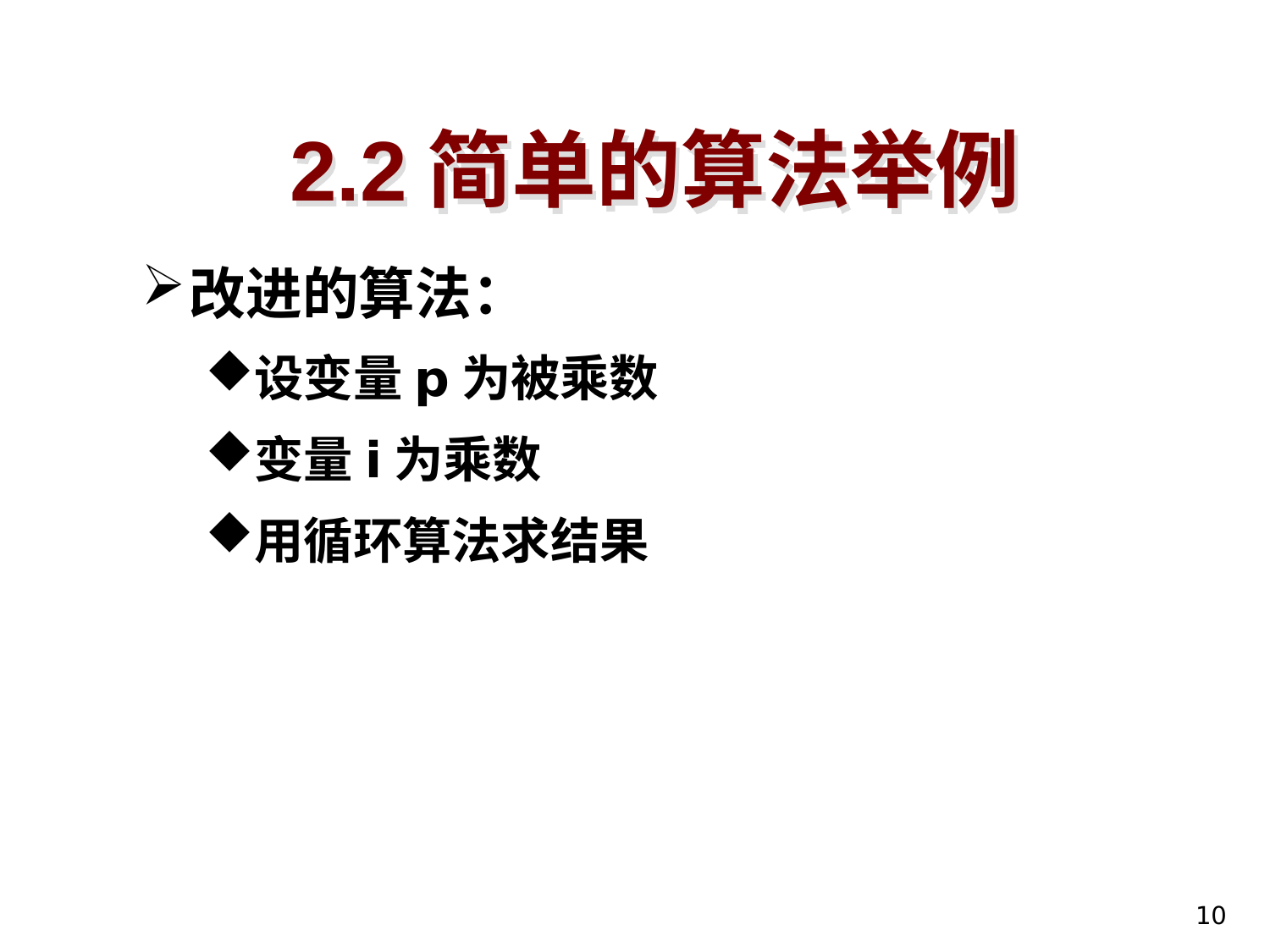

# 2.2简单的算法举例
改进的算法：
设变量p为被乘数
变量i为乘数
用循环算法求结果
10